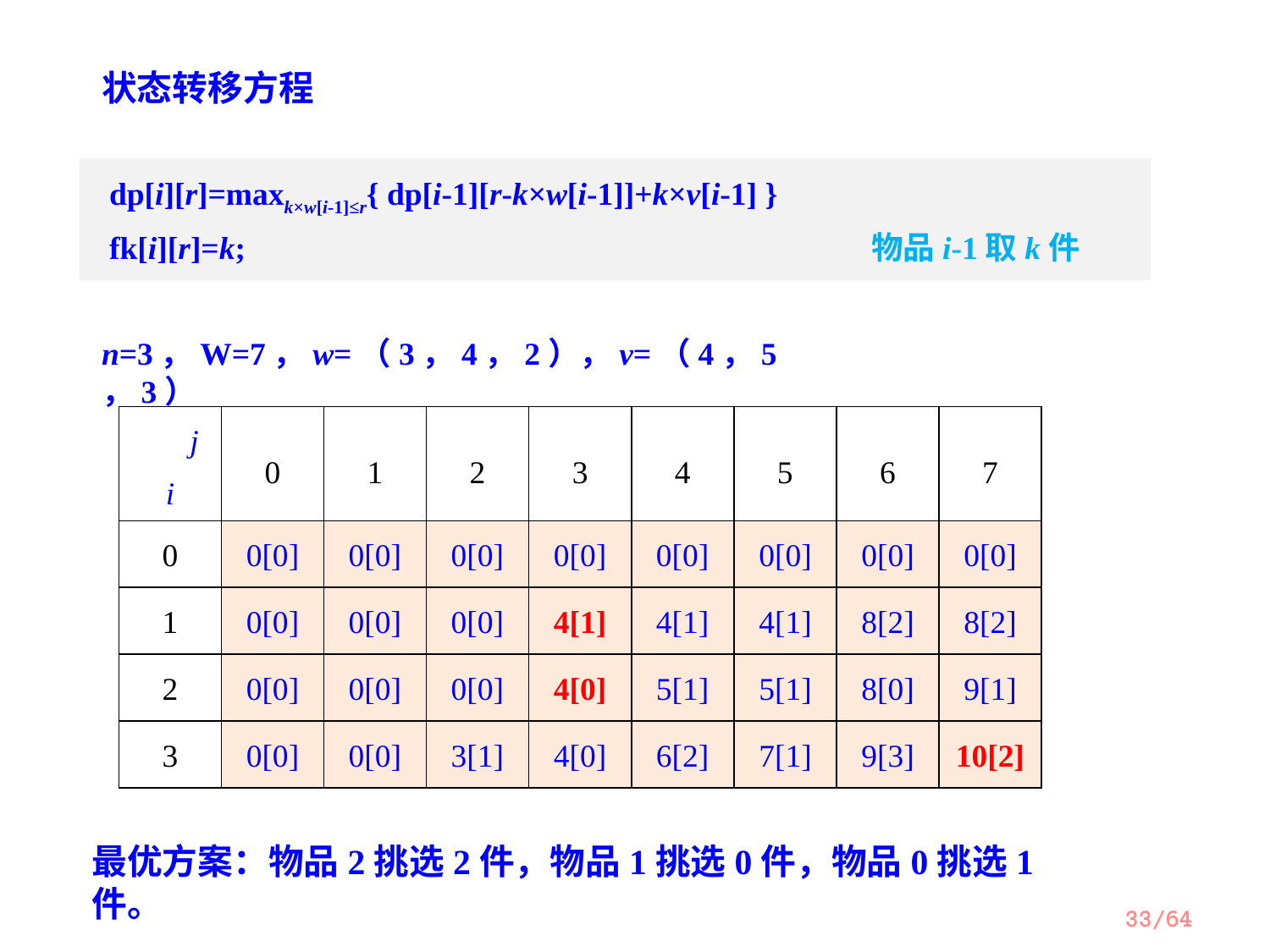

状态转移方程
dp[i][r]=maxk×w[i-1]≤r{ dp[i-1][r-k×w[i-1]]+k×v[i-1] }
fk[i][r]=k;					物品i-1取k件
n=3，W=7，w=（3，4，2），v=（4，5，3）
| j i | 0 | 1 | 2 | 3 | 4 | 5 | 6 | 7 |
| --- | --- | --- | --- | --- | --- | --- | --- | --- |
| 0 | 0[0] | 0[0] | 0[0] | 0[0] | 0[0] | 0[0] | 0[0] | 0[0] |
| 1 | 0[0] | 0[0] | 0[0] | 4[1] | 4[1] | 4[1] | 8[2] | 8[2] |
| 2 | 0[0] | 0[0] | 0[0] | 4[0] | 5[1] | 5[1] | 8[0] | 9[1] |
| 3 | 0[0] | 0[0] | 3[1] | 4[0] | 6[2] | 7[1] | 9[3] | 10[2] |
最优方案：物品2挑选2件，物品1挑选0件，物品0挑选1件。
33/64